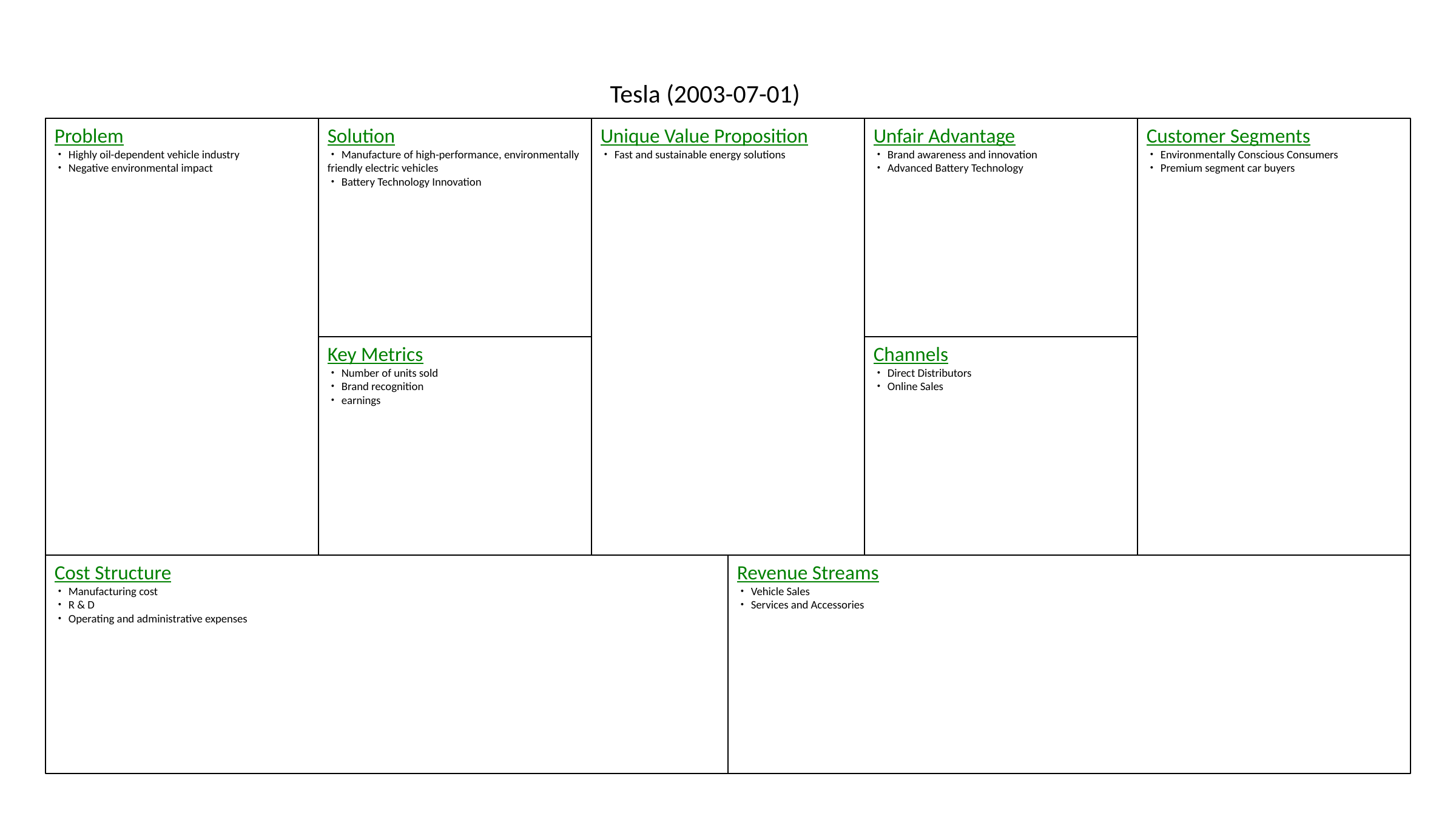

Tesla (2003-07-01)
Problem
・Highly oil-dependent vehicle industry
・Negative environmental impact
Solution
・Manufacture of high-performance, environmentally friendly electric vehicles
・Battery Technology Innovation
Unique Value Proposition
・Fast and sustainable energy solutions
Unfair Advantage
・Brand awareness and innovation
・Advanced Battery Technology
Customer Segments
・Environmentally Conscious Consumers
・Premium segment car buyers
Key Metrics
・Number of units sold
・Brand recognition
・earnings
Channels
・Direct Distributors
・Online Sales
Cost Structure
・Manufacturing cost
・R & D
・Operating and administrative expenses
Revenue Streams
・Vehicle Sales
・Services and Accessories